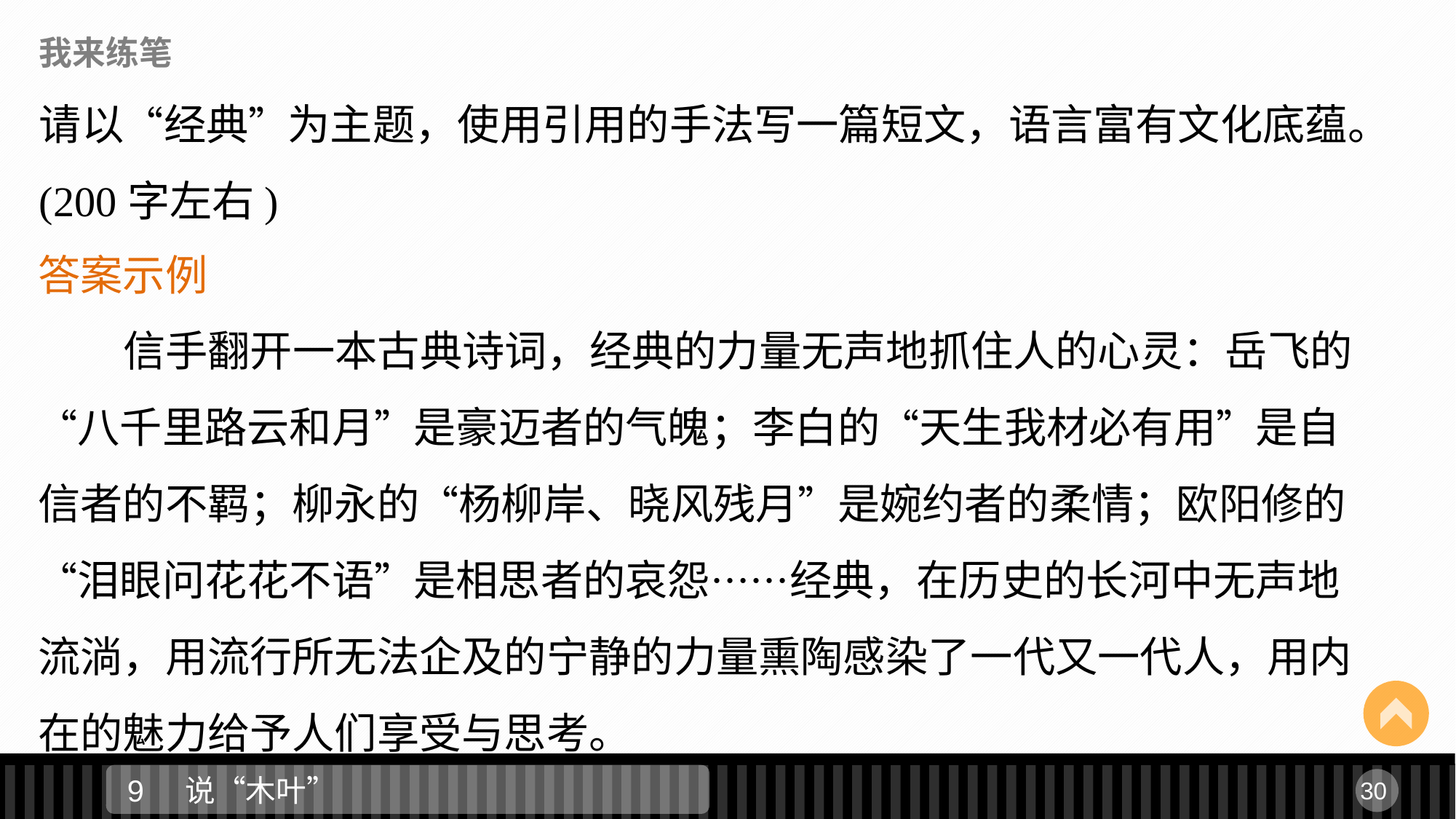

我来练笔
请以“经典”为主题，使用引用的手法写一篇短文，语言富有文化底蕴。(200字左右)
答案示例
信手翻开一本古典诗词，经典的力量无声地抓住人的心灵：岳飞的“八千里路云和月”是豪迈者的气魄；李白的“天生我材必有用”是自信者的不羁；柳永的“杨柳岸、晓风残月”是婉约者的柔情；欧阳修的“泪眼问花花不语”是相思者的哀怨……经典，在历史的长河中无声地流淌，用流行所无法企及的宁静的力量熏陶感染了一代又一代人，用内在的魅力给予人们享受与思考。